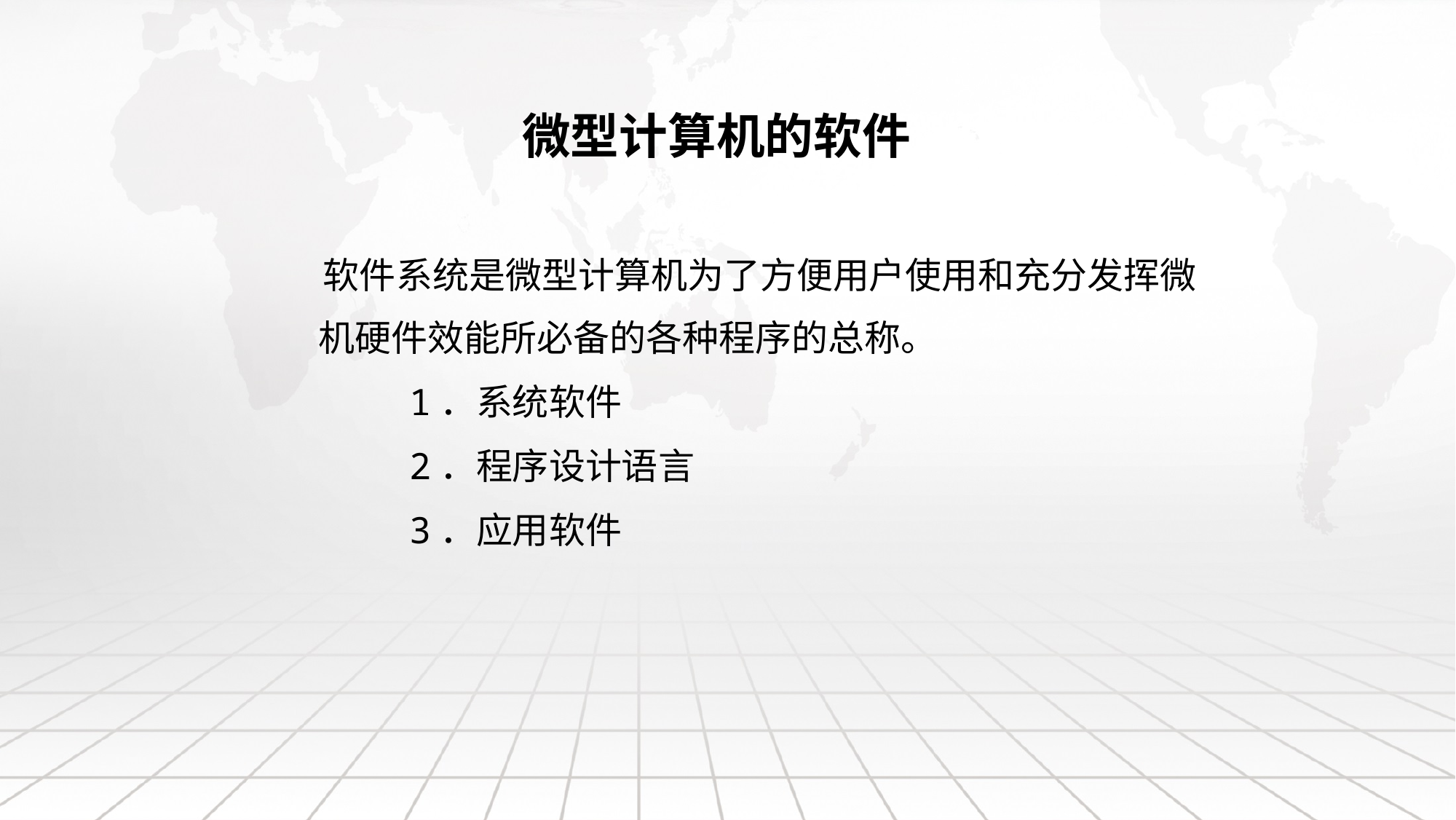

# 微型计算机的软件
   软件系统是微型计算机为了方便用户使用和充分发挥微机硬件效能所必备的各种程序的总称。
1．系统软件
2．程序设计语言
3．应用软件